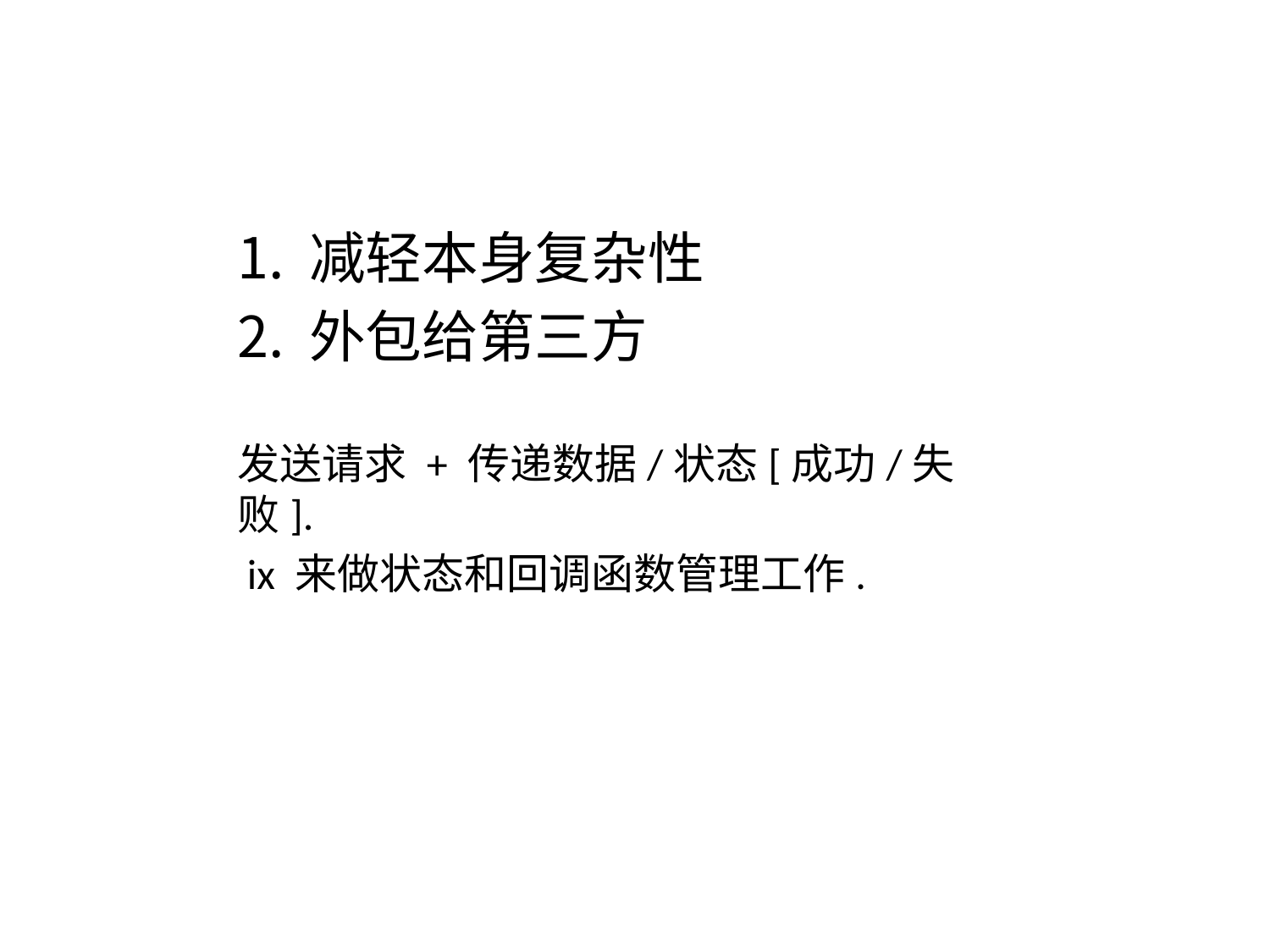

减轻本身复杂性
外包给第三方

发送请求 + 传递数据/状态[成功/失败].
 ix 来做状态和回调函数管理工作.